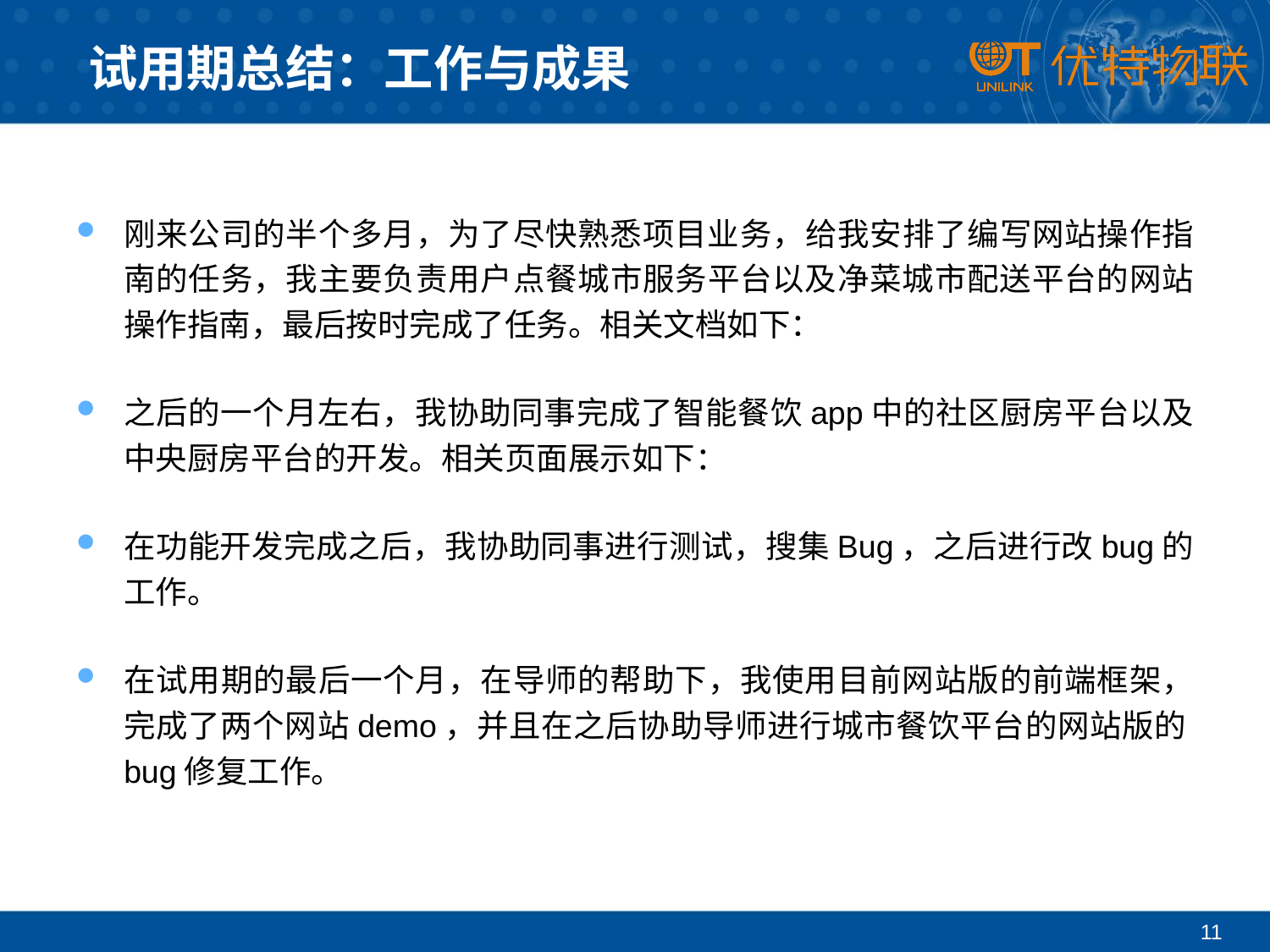

# 试用期总结：工作与成果
刚来公司的半个多月，为了尽快熟悉项目业务，给我安排了编写网站操作指南的任务，我主要负责用户点餐城市服务平台以及净菜城市配送平台的网站操作指南，最后按时完成了任务。相关文档如下：
之后的一个月左右，我协助同事完成了智能餐饮app中的社区厨房平台以及中央厨房平台的开发。相关页面展示如下：
在功能开发完成之后，我协助同事进行测试，搜集Bug，之后进行改bug的工作。
在试用期的最后一个月，在导师的帮助下，我使用目前网站版的前端框架，完成了两个网站demo，并且在之后协助导师进行城市餐饮平台的网站版的bug修复工作。

11